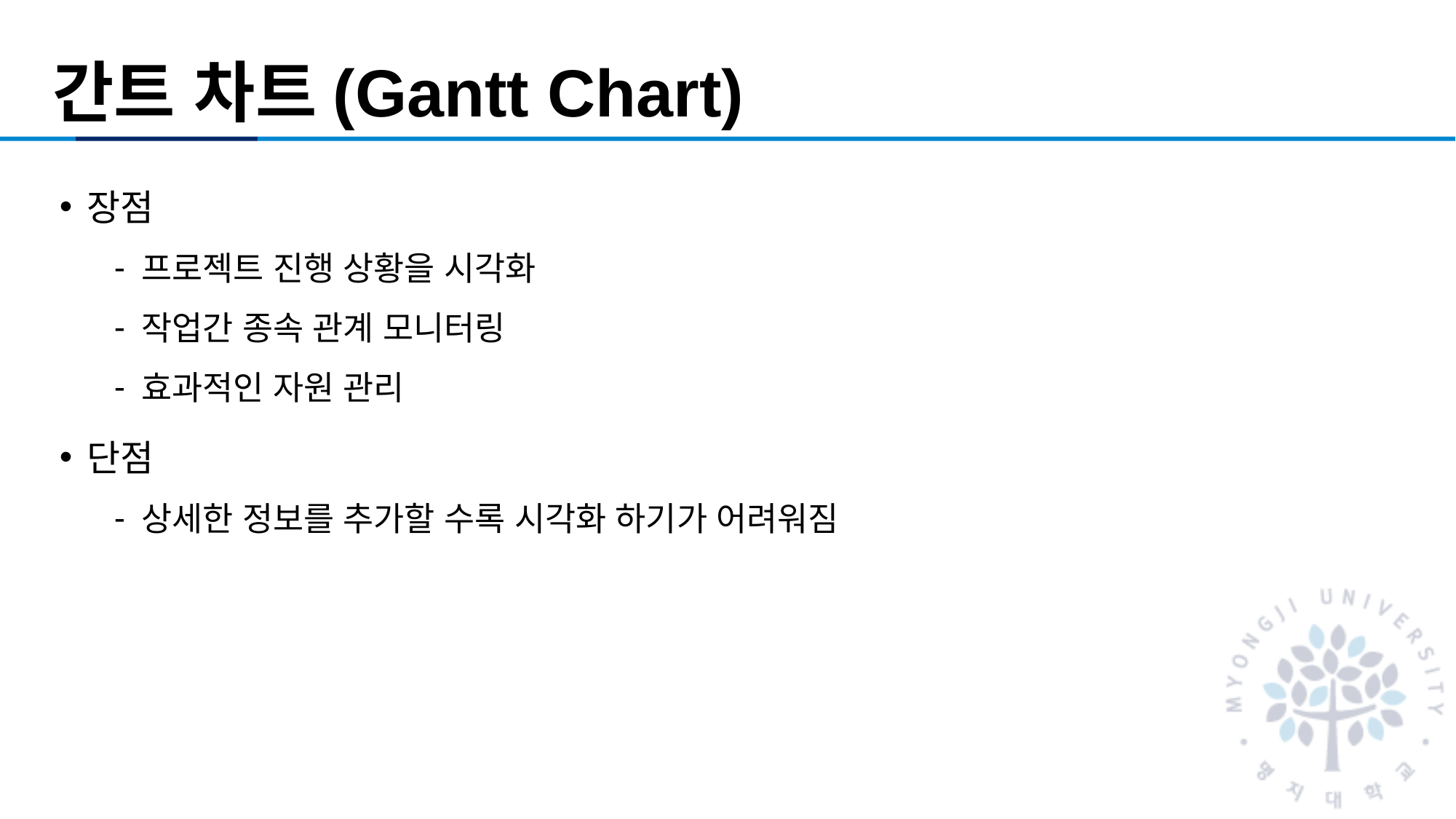

# 간트 차트(Gantt Chart)
장점
프로젝트 진행 상황을 시각화
작업간 종속 관계 모니터링
효과적인 자원 관리
단점
상세한 정보를 추가할 수록 시각화 하기가 어려워짐